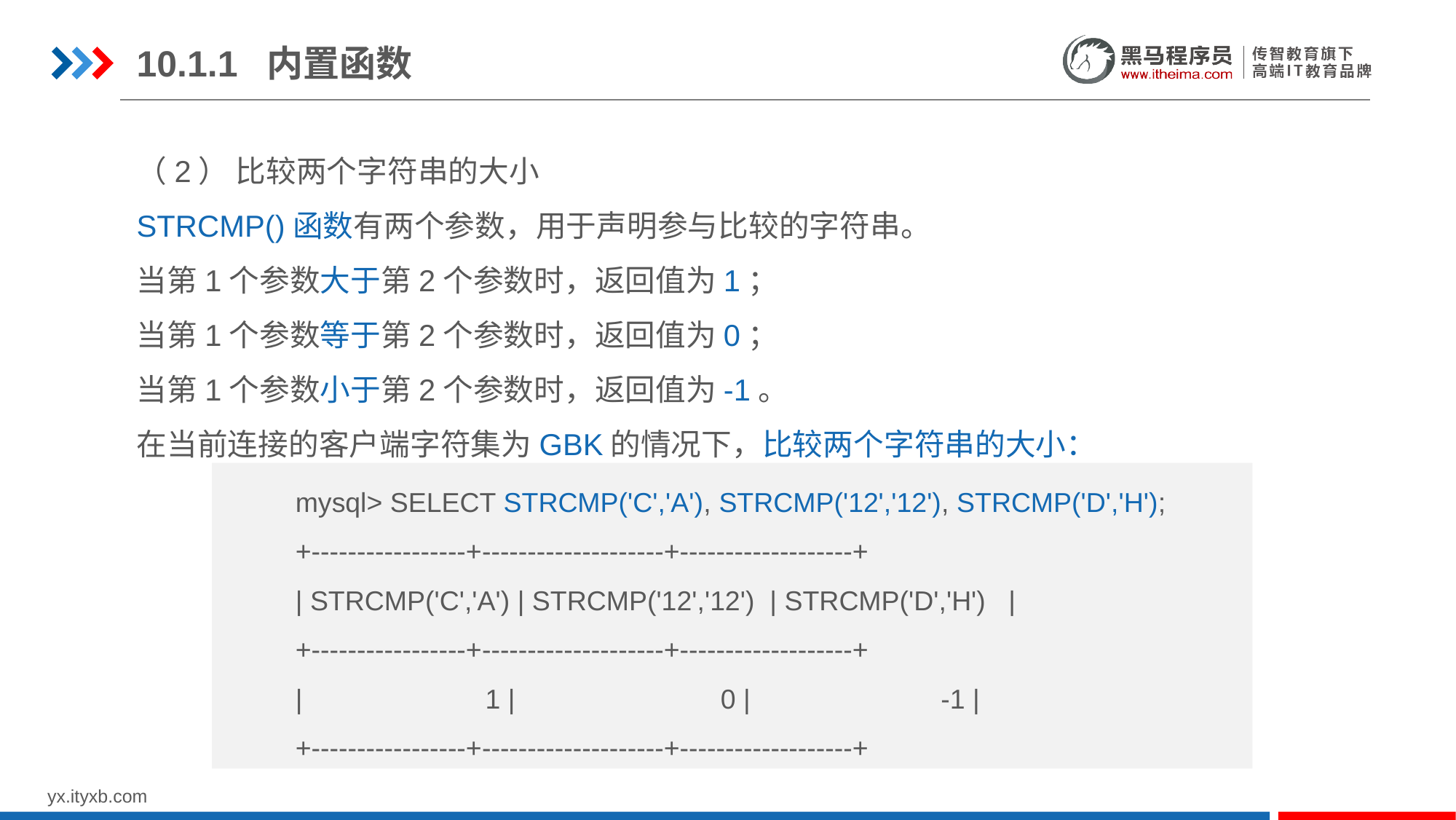

10.1.1  内置函数
（2） 比较两个字符串的大小
STRCMP()函数有两个参数，用于声明参与比较的字符串。
当第1个参数大于第2个参数时，返回值为1；
当第1个参数等于第2个参数时，返回值为0；
当第1个参数小于第2个参数时，返回值为-1。
在当前连接的客户端字符集为GBK的情况下，比较两个字符串的大小：
mysql> SELECT STRCMP('C','A'), STRCMP('12','12'), STRCMP('D','H');
+-----------------+--------------------+-------------------+
| STRCMP('C','A') | STRCMP('12','12')  | STRCMP('D','H')   |
+-----------------+--------------------+-------------------+
|                        1 |                           0 |                         -1 |
+-----------------+--------------------+-------------------+